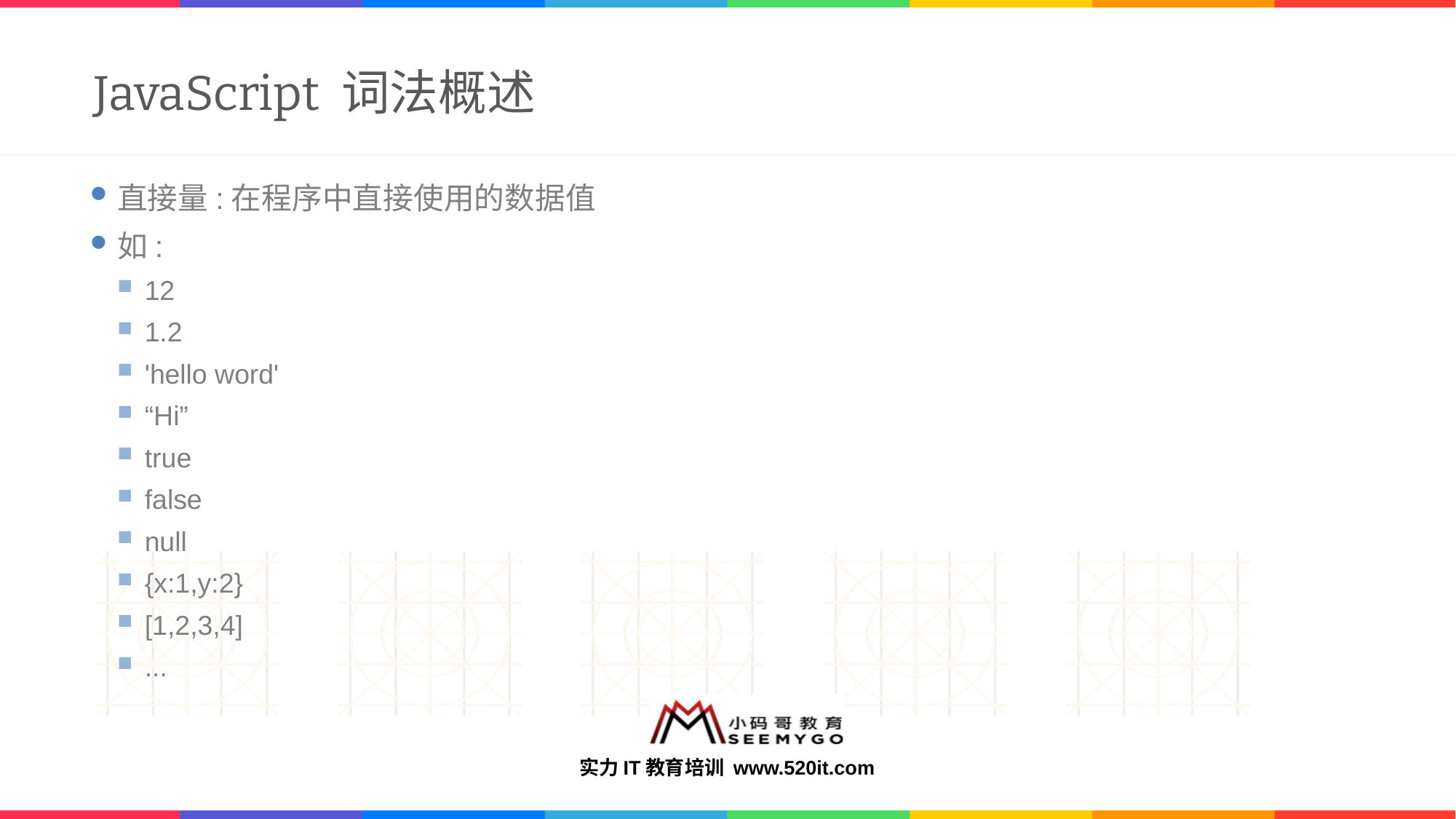

# JavaScript 词法概述
直接量:在程序中直接使用的数据值
如:
12
1.2
'hello word'
“Hi”
true
false
null
{x:1,y:2}
[1,2,3,4]
...